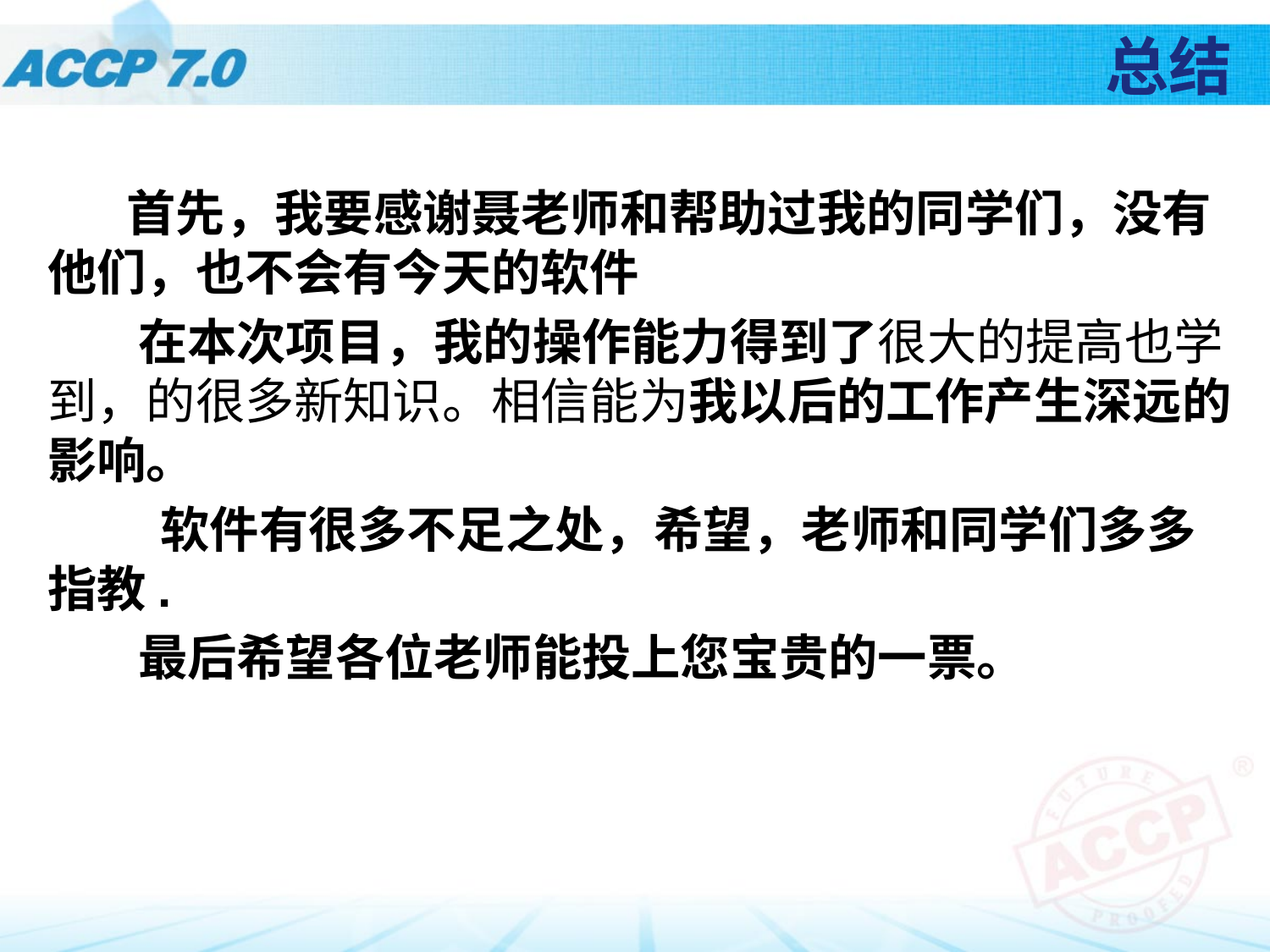

# 总结
      首先，我要感谢聂老师和帮助过我的同学们，没有他们，也不会有今天的软件
       在本次项目，我的操作能力得到了很大的提高也学到，的很多新知识。相信能为我以后的工作产生深远的影响。
         软件有很多不足之处，希望，老师和同学们多多指教.
       最后希望各位老师能投上您宝贵的一票。